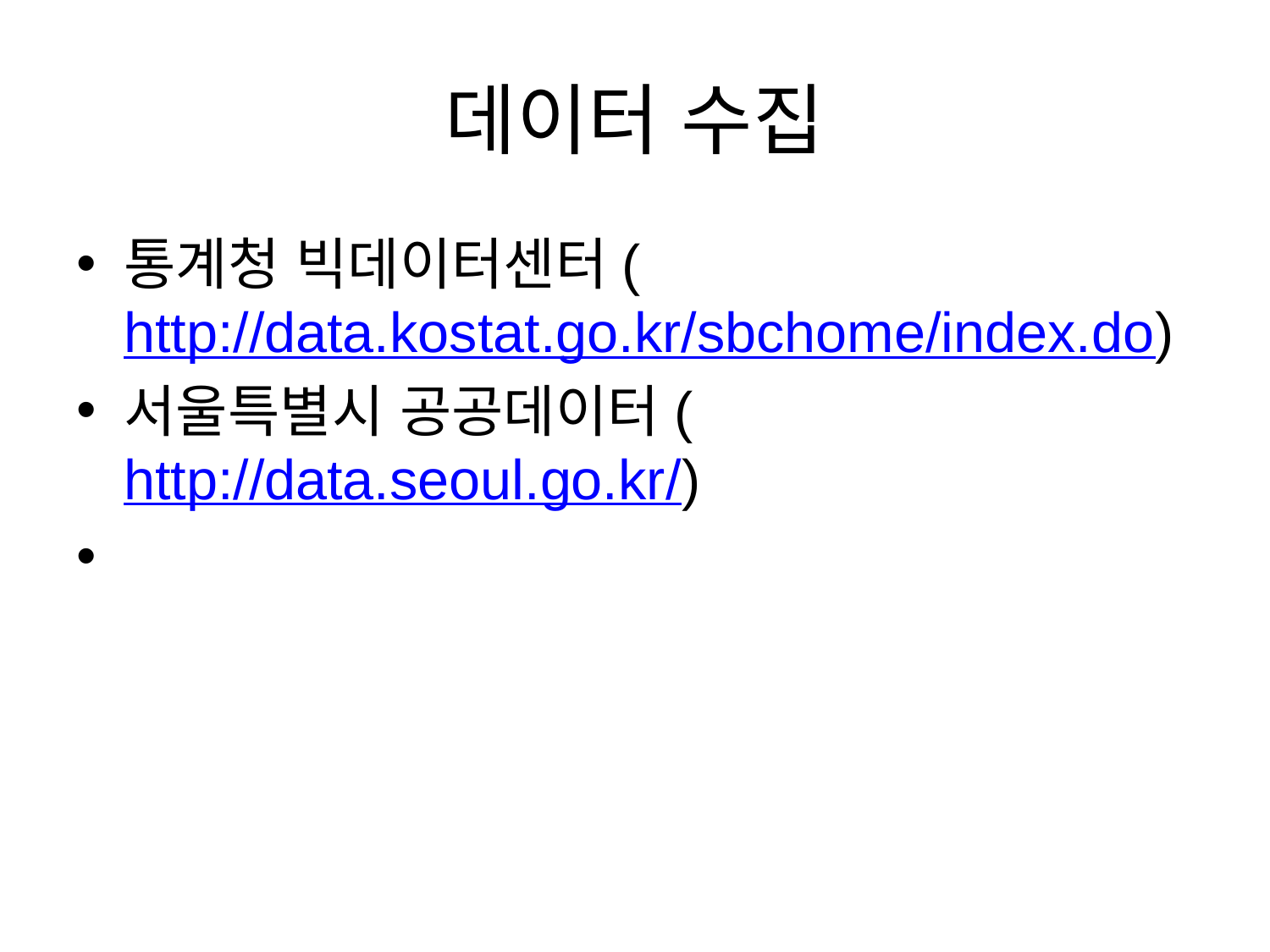

# 데이터 수집
통계청 빅데이터센터(http://data.kostat.go.kr/sbchome/index.do)
서울특별시 공공데이터(http://data.seoul.go.kr/)